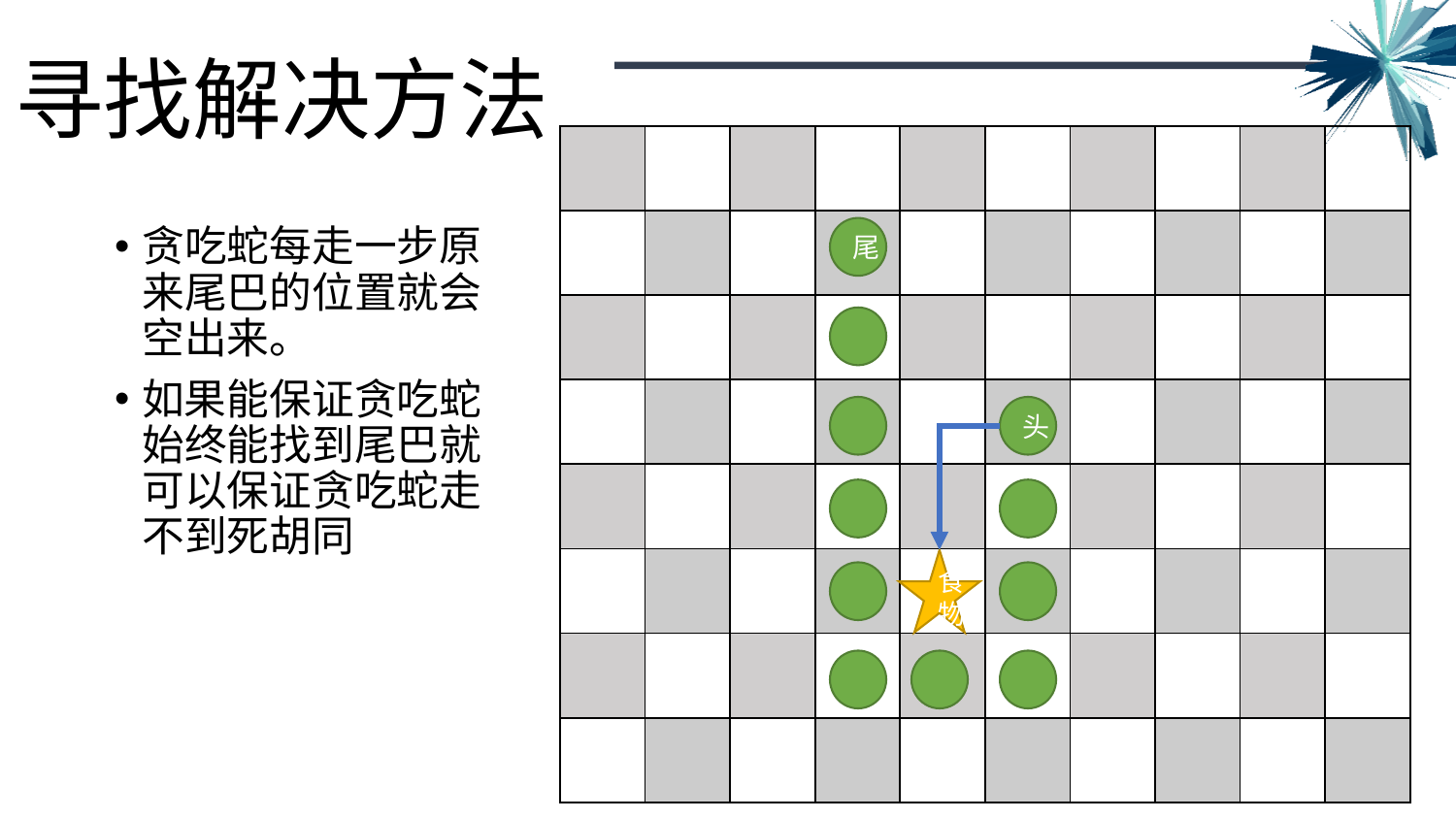

# 寻找解决方法
贪吃蛇每走一步原来尾巴的位置就会空出来。
如果能保证贪吃蛇始终能找到尾巴就可以保证贪吃蛇走不到死胡同
尾

头

食物